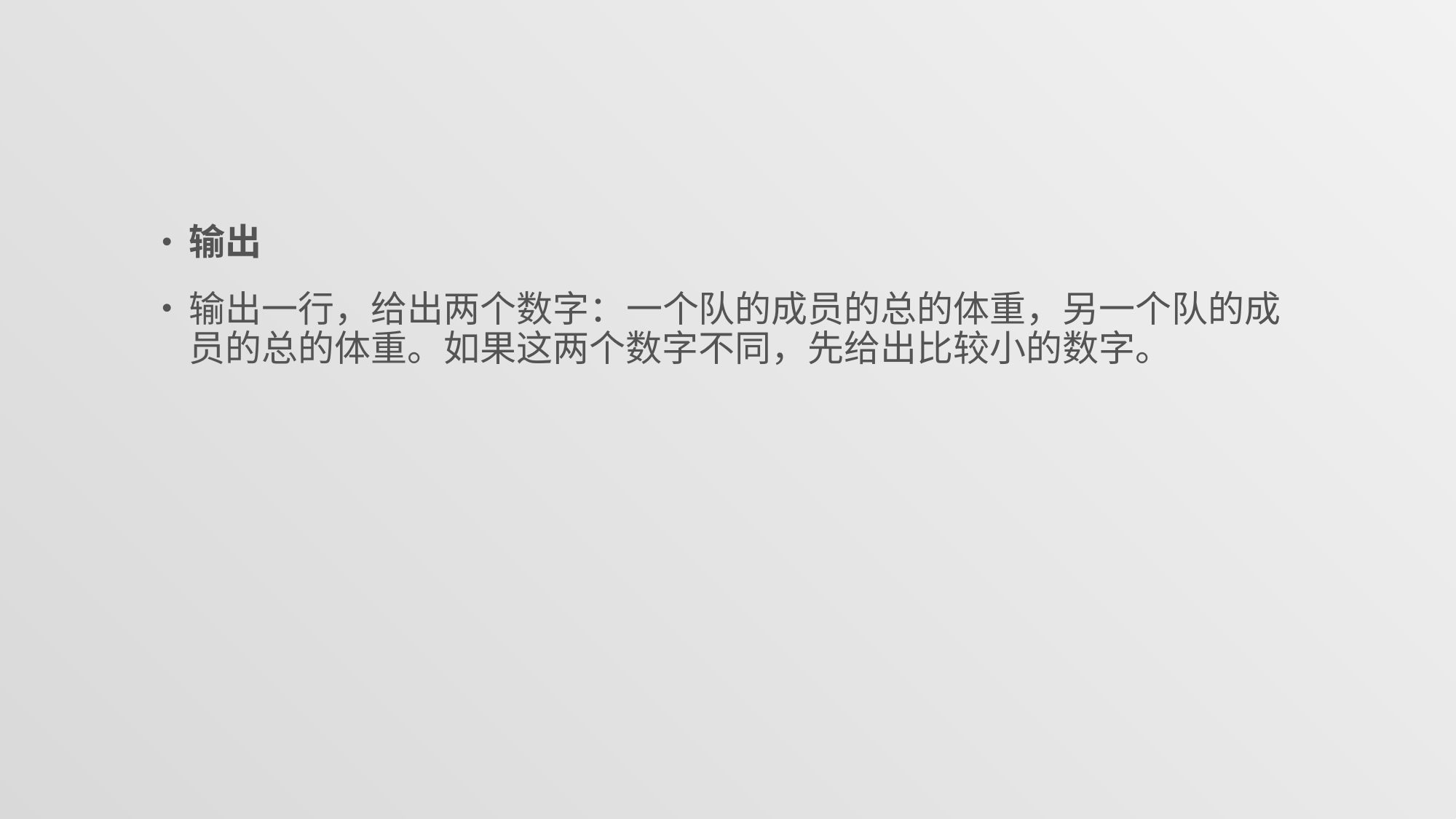

#
输出
输出一行，给出两个数字：一个队的成员的总的体重，另一个队的成员的总的体重。如果这两个数字不同，先给出比较小的数字。